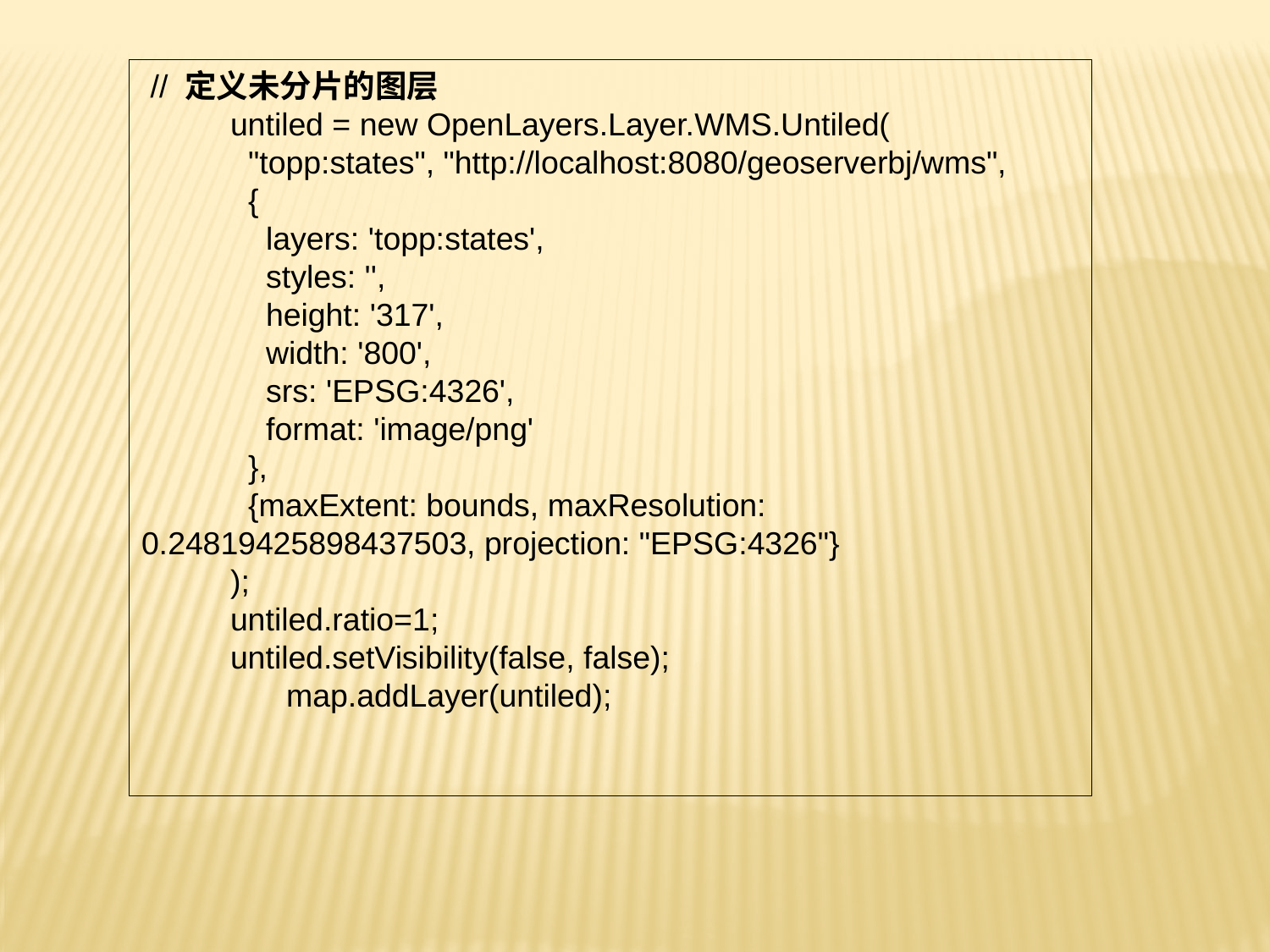

// 定义未分片的图层
          untiled = new OpenLayers.Layer.WMS.Untiled(
            "topp:states", "http://localhost:8080/geoserverbj/wms",
            {
              layers: 'topp:states',
              styles: '',
              height: '317',
              width: '800',
              srs: 'EPSG:4326',
              format: 'image/png'
            },
            {maxExtent: bounds, maxResolution: 0.24819425898437503, projection: "EPSG:4326"}
          );
          untiled.ratio=1;
          untiled.setVisibility(false, false);
	  map.addLayer(untiled);